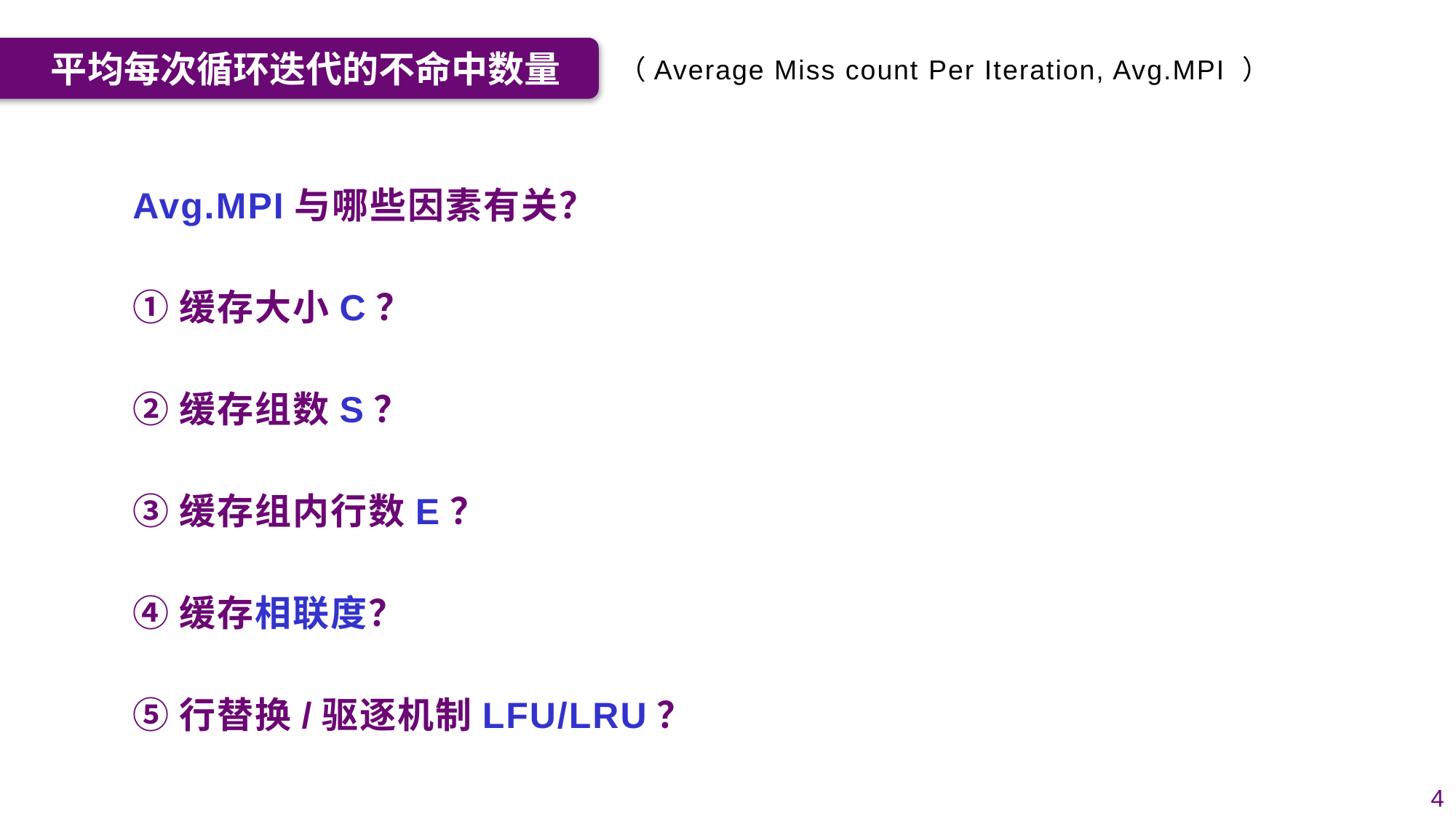

平均每次循环迭代的不命中数量
（Average Miss count Per Iteration, Avg.MPI ）
Avg.MPI与哪些因素有关？

①缓存大小C？

②缓存组数S？

③缓存组内行数E？

④缓存相联度？

⑤行替换/驱逐机制LFU/LRU？
4